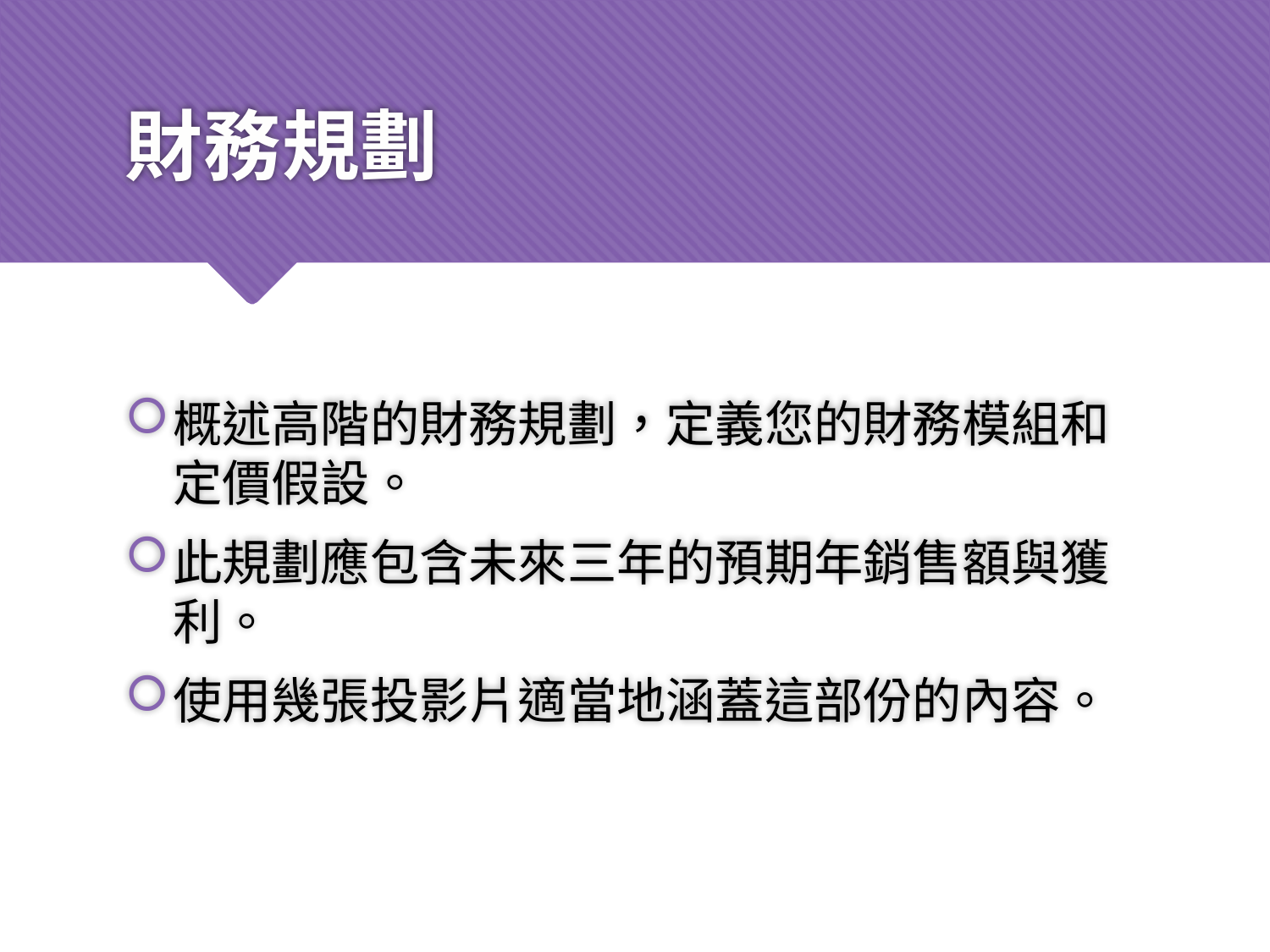

# 財務規劃
概述高階的財務規劃，定義您的財務模組和定價假設。
此規劃應包含未來三年的預期年銷售額與獲利。
使用幾張投影片適當地涵蓋這部份的內容。